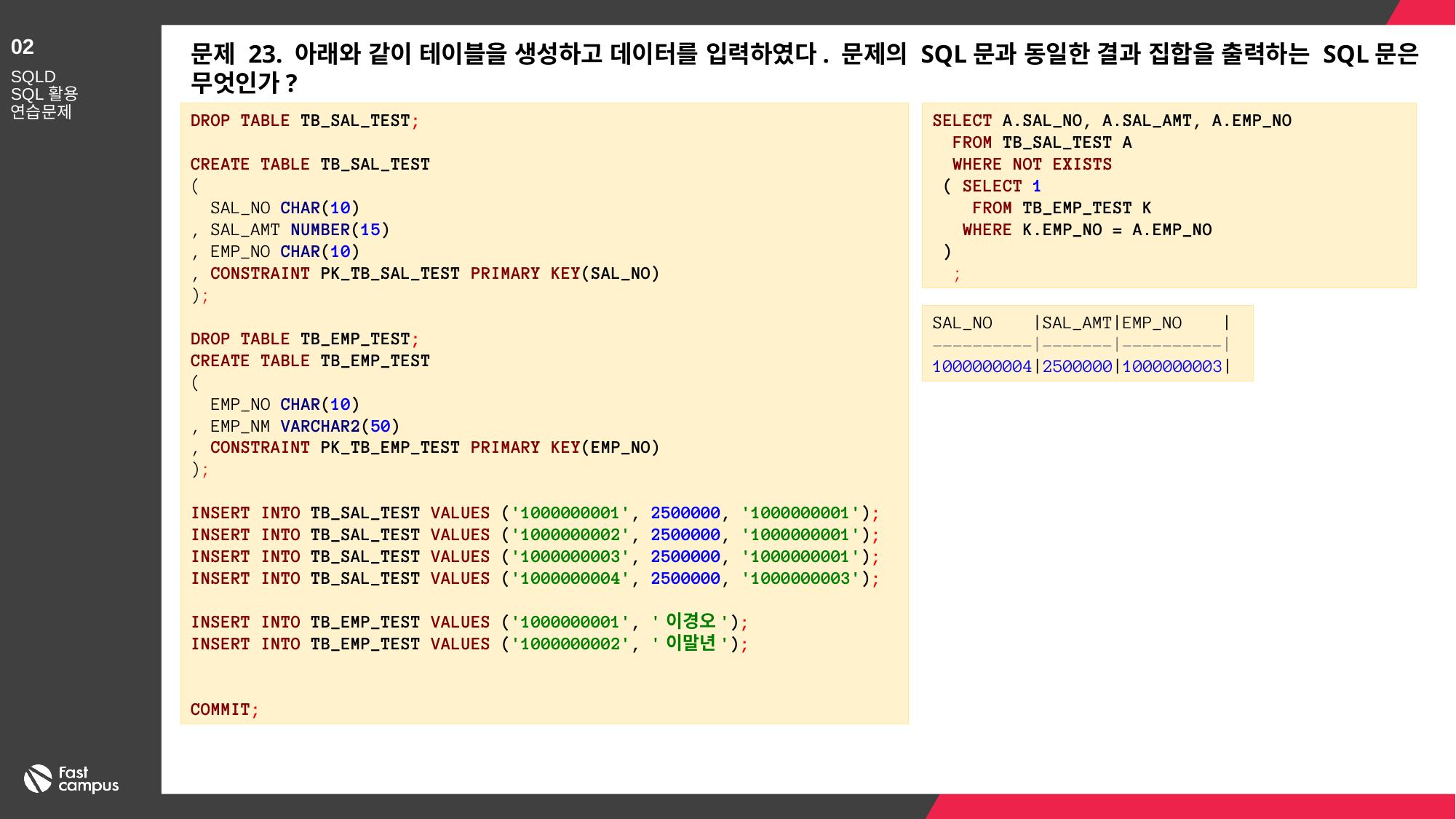

02
문제 23. 아래와 같이 테이블을 생성하고 데이터를 입력하였다. 문제의 SQL문과 동일한 결과 집합을 출력하는 SQL문은 무엇인가?
SQLD
SQL활용
연습문제
DROP TABLE TB_SAL_TEST;

CREATE TABLE TB_SAL_TEST
(
  SAL_NO CHAR(10)
, SAL_AMT NUMBER(15)
, EMP_NO CHAR(10)
, CONSTRAINT PK_TB_SAL_TEST PRIMARY KEY(SAL_NO)
);

DROP TABLE TB_EMP_TEST;
CREATE TABLE TB_EMP_TEST
(
  EMP_NO CHAR(10)
, EMP_NM VARCHAR2(50)
, CONSTRAINT PK_TB_EMP_TEST PRIMARY KEY(EMP_NO)
);

INSERT INTO TB_SAL_TEST VALUES ('1000000001', 2500000, '1000000001');
INSERT INTO TB_SAL_TEST VALUES ('1000000002', 2500000, '1000000001');
INSERT INTO TB_SAL_TEST VALUES ('1000000003', 2500000, '1000000001');
INSERT INTO TB_SAL_TEST VALUES ('1000000004', 2500000, '1000000003');

INSERT INTO TB_EMP_TEST VALUES ('1000000001', '이경오');
INSERT INTO TB_EMP_TEST VALUES ('1000000002', '이말년');

COMMIT;
SELECT A.SAL_NO, A.SAL_AMT, A.EMP_NO
  FROM TB_SAL_TEST A
  WHERE NOT EXISTS
 ( SELECT 1
    FROM TB_EMP_TEST K
   WHERE K.EMP_NO = A.EMP_NO
 )
  ;
SAL_NO    |SAL_AMT|EMP_NO    |
----------|-------|----------|
1000000004|2500000|1000000003|